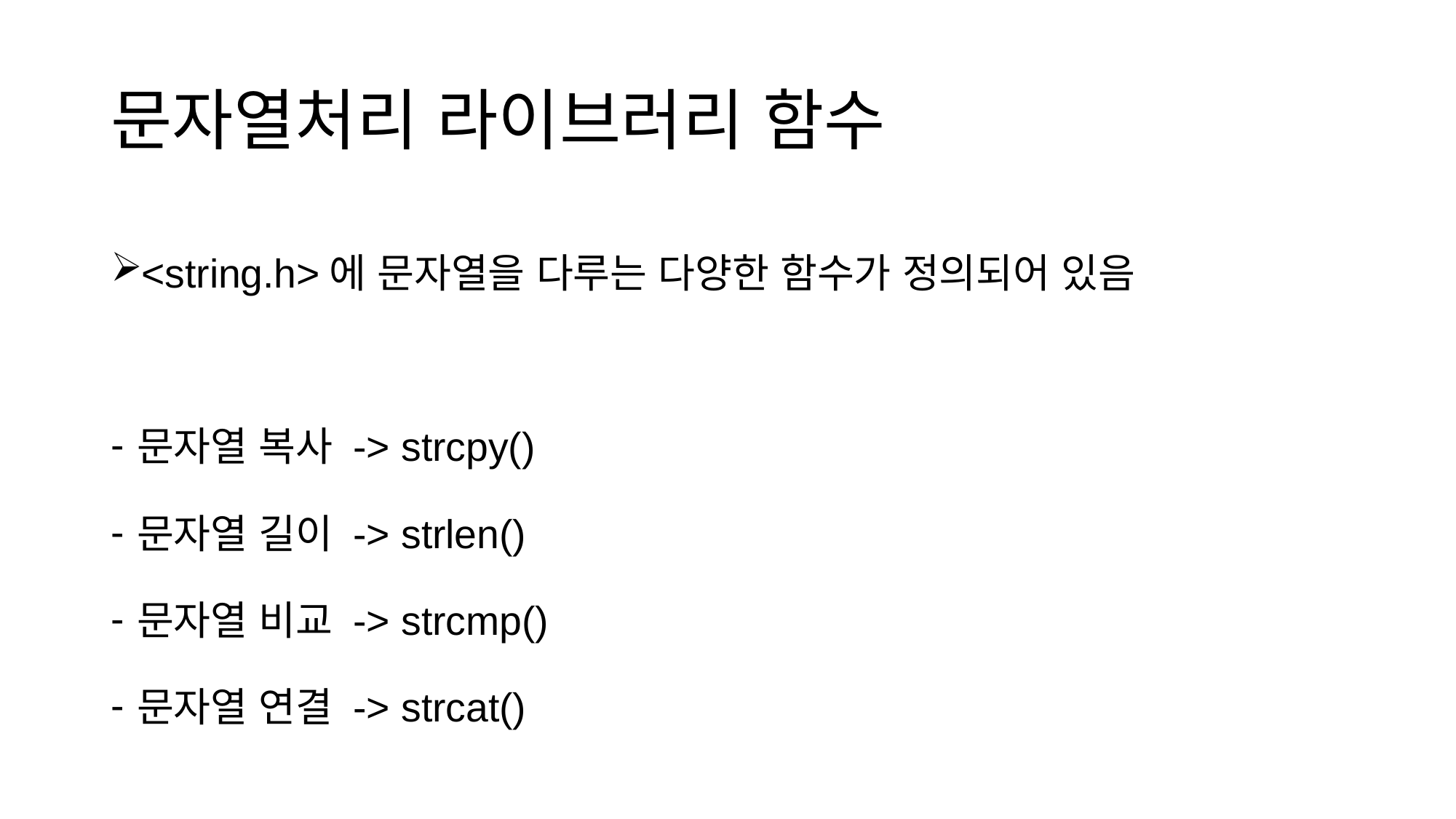

# 문자열처리 라이브러리 함수
<string.h>에 문자열을 다루는 다양한 함수가 정의되어 있음

문자열 복사 -> strcpy()
문자열 길이 -> strlen()
문자열 비교 -> strcmp()
문자열 연결 -> strcat()